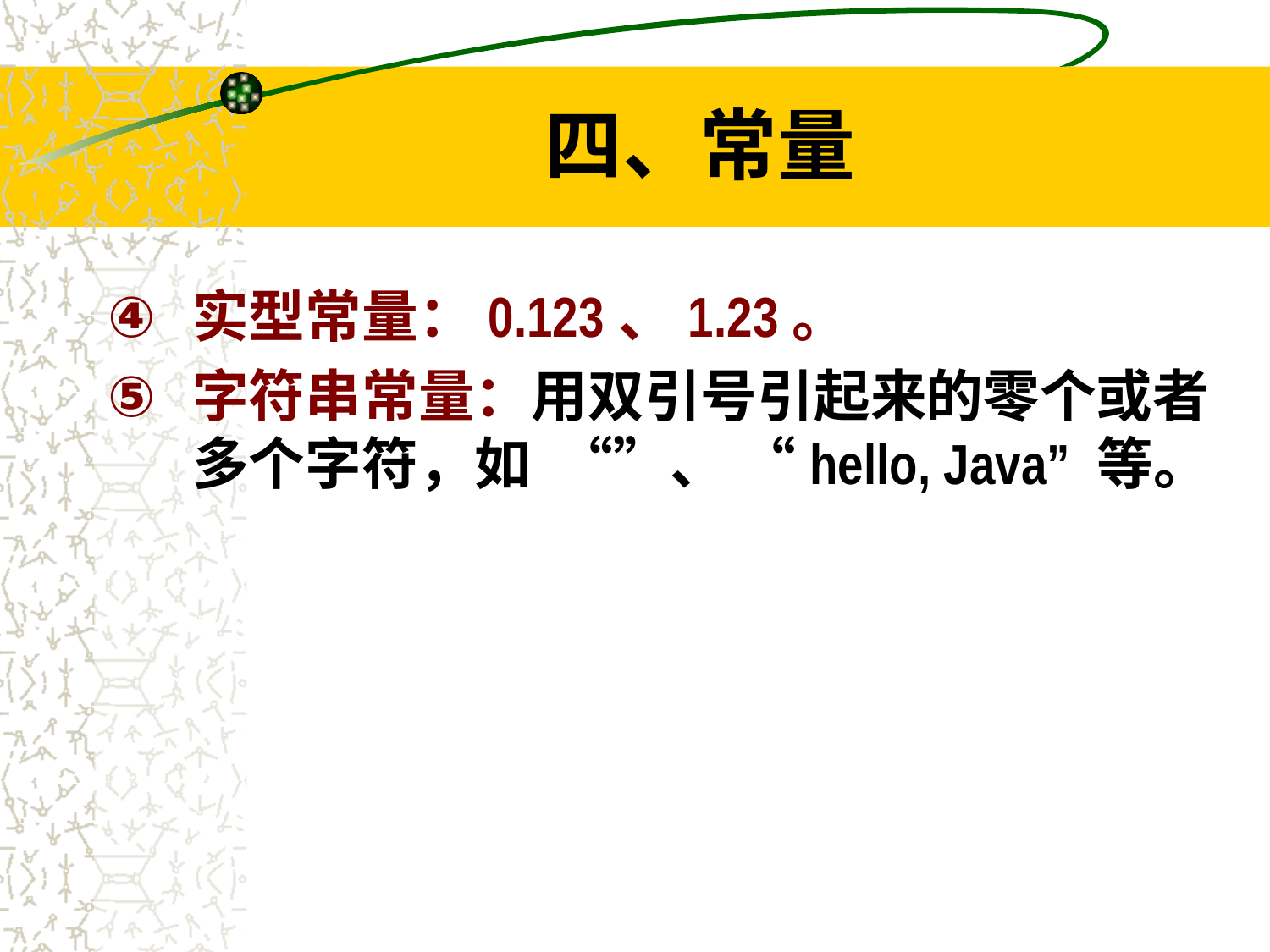

# 四、常量
实型常量：0.123、1.23。
字符串常量：用双引号引起来的零个或者多个字符，如  “”、 “hello, Java” 等。
15